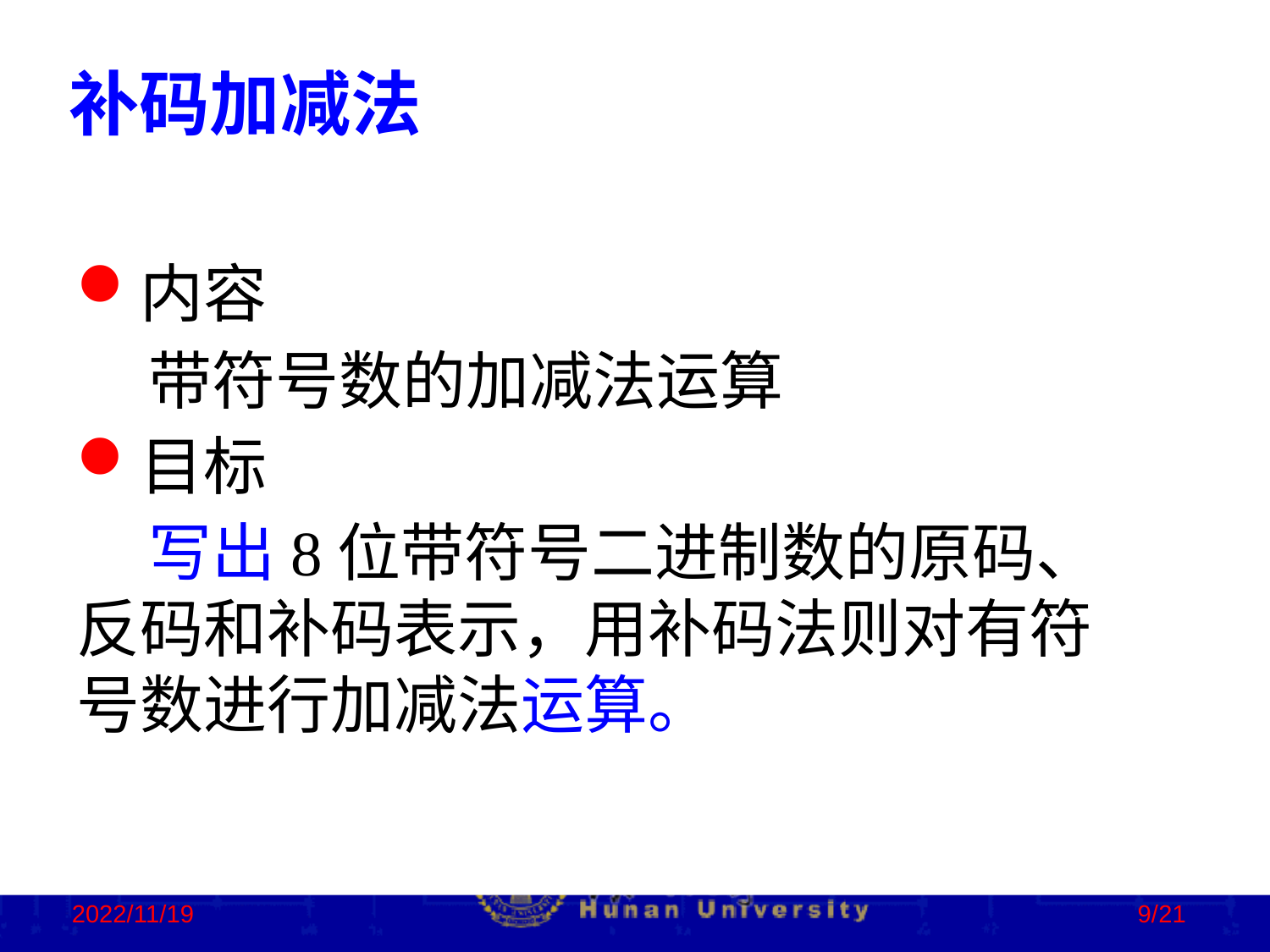

补码加减法
内容
    带符号数的加减法运算
目标
    写出8位带符号二进制数的原码、反码和补码表示，用补码法则对有符号数进行加减法运算。
2022/11/19
9/21